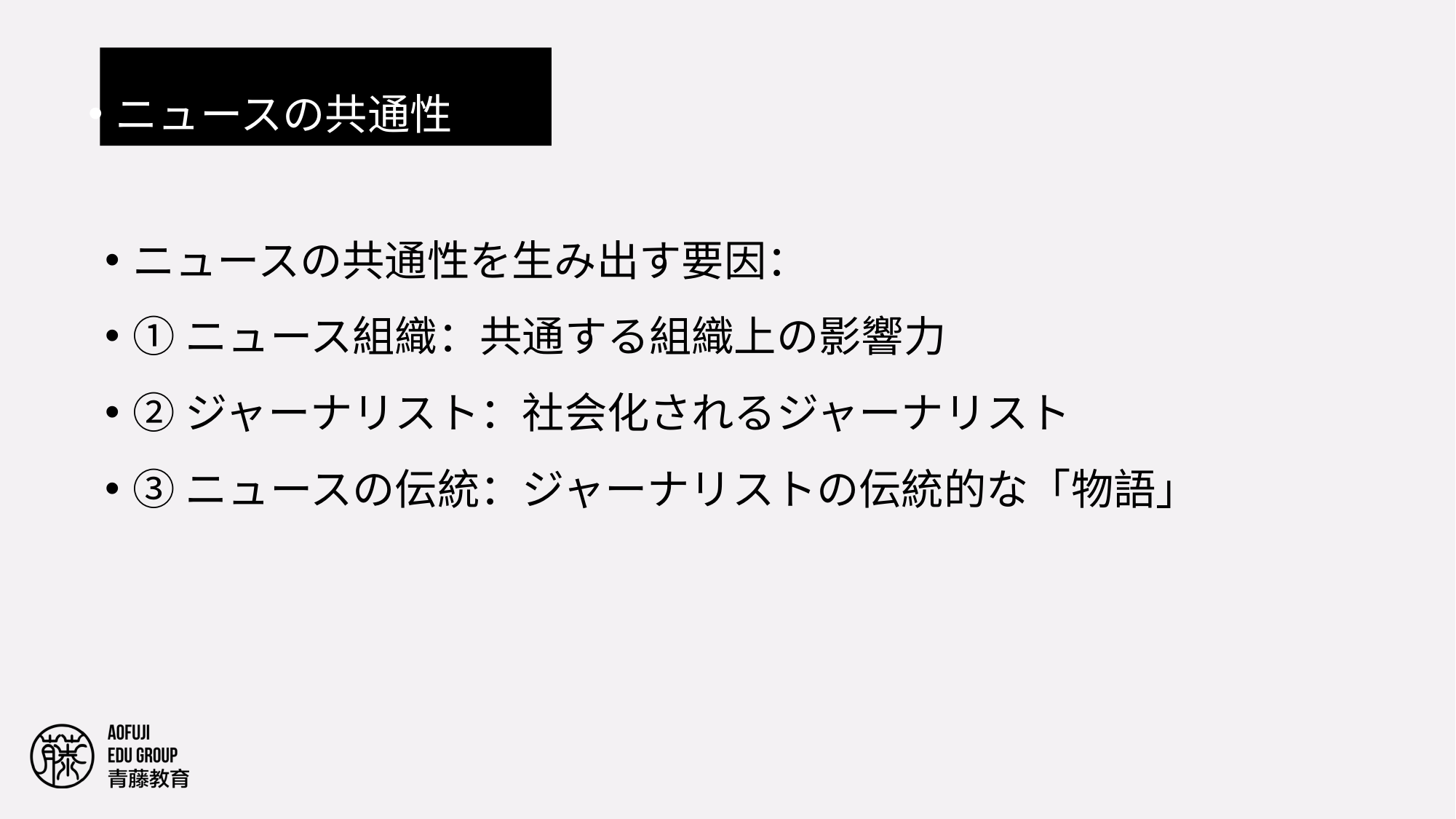

#

ニュースの共通性
ニュースの共通性を生み出す要因：
①ニュース組織：共通する組織上の影響力
②ジャーナリスト：社会化されるジャーナリスト
③ニュースの伝統：ジャーナリストの伝統的な「物語」